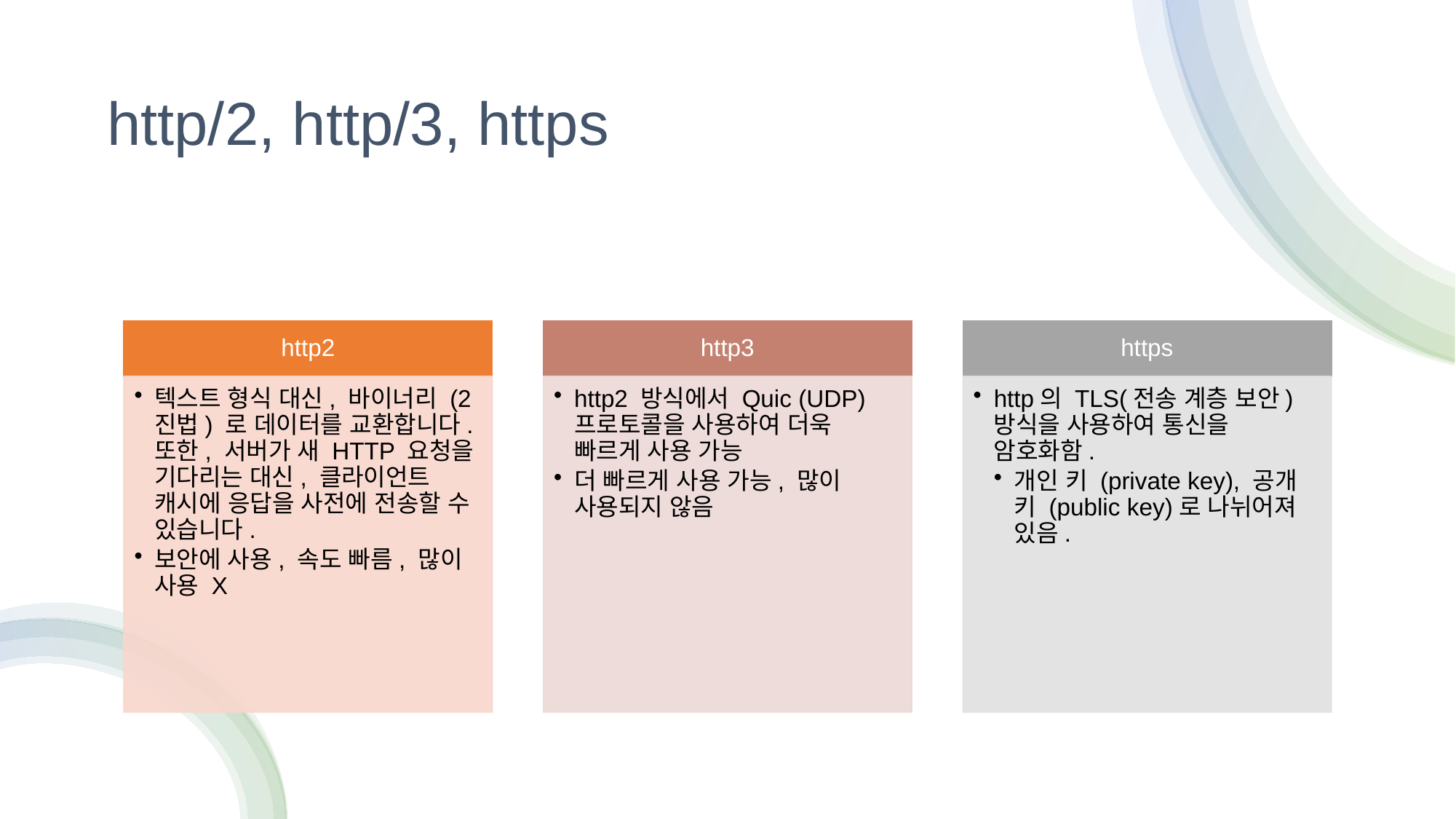

# http/2, http/3, https
http2
텍스트 형식 대신, 바이너리 (2진법) 로 데이터를 교환합니다. 또한, 서버가 새 HTTP 요청을 기다리는 대신, 클라이언트 캐시에 응답을 사전에 전송할 수 있습니다.
보안에 사용, 속도 빠름, 많이 사용 X
http3
http2 방식에서 Quic (UDP) 프로토콜을 사용하여 더욱 빠르게 사용 가능
더 빠르게 사용 가능, 많이 사용되지 않음
https
http의 TLS(전송 계층 보안)방식을 사용하여 통신을 암호화함.
개인 키 (private key), 공개 키 (public key)로 나뉘어져 있음.